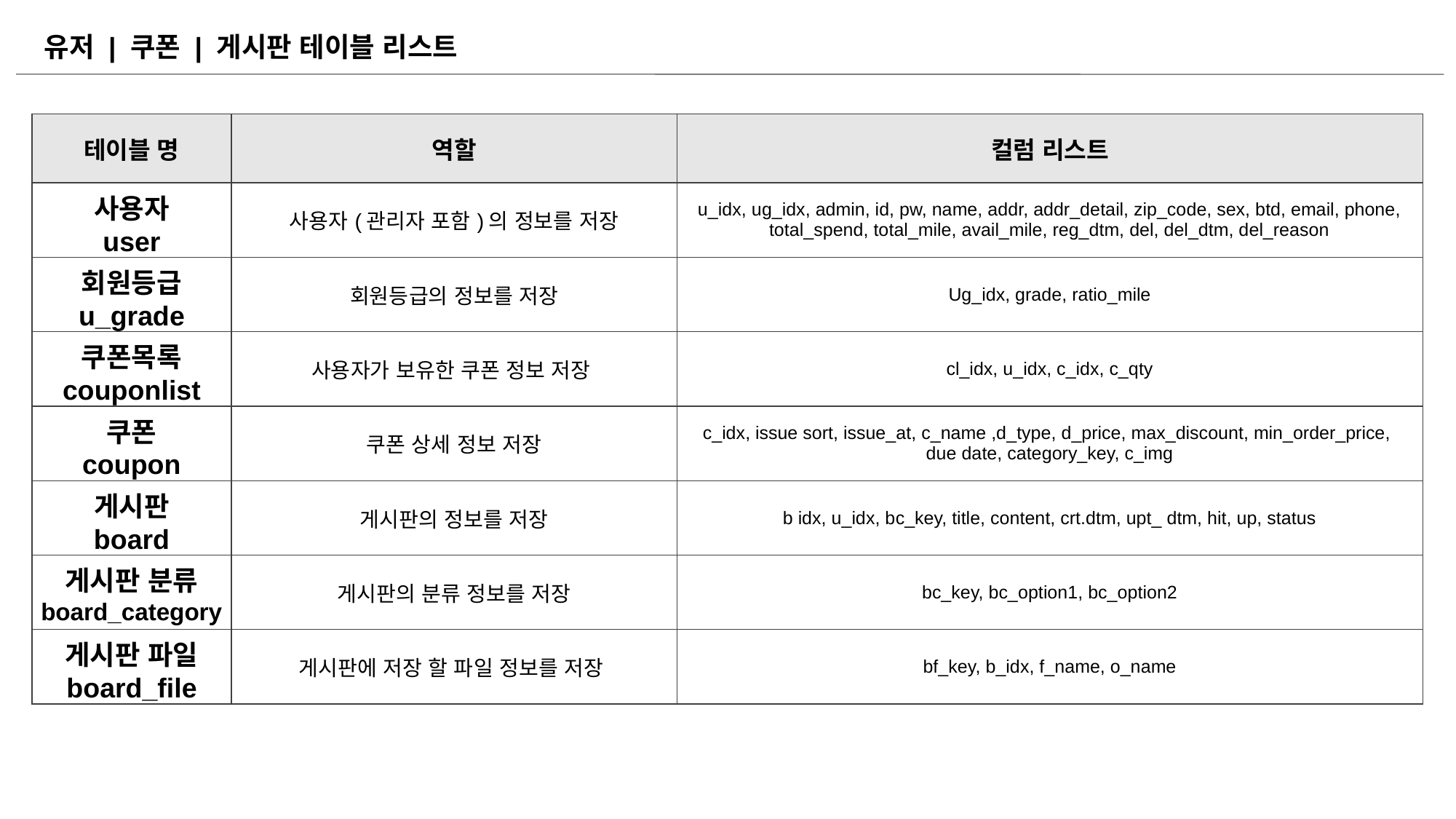

유저 | 쿠폰 | 게시판 테이블 리스트
| 테이블 명 | 역할 | 컬럼 리스트 |
| --- | --- | --- |
| 사용자 user | 사용자(관리자 포함)의 정보를 저장 | u\_idx, ug\_idx, admin, id, pw, name, addr, addr\_detail, zip\_code, sex, btd, email, phone, total\_spend, total\_mile, avail\_mile, reg\_dtm, del, del\_dtm, del\_reason |
| 회원등급 u\_grade | 회원등급의 정보를 저장 | Ug\_idx, grade, ratio\_mile |
| 쿠폰목록 couponlist | 사용자가 보유한 쿠폰 정보 저장 | cl\_idx, u\_idx, c\_idx, c\_qty |
| 쿠폰 coupon | 쿠폰 상세 정보 저장 | c\_idx, issue sort, issue\_at, c\_name ,d\_type, d\_price, max\_discount, min\_order\_price, due date, category\_key, c\_img |
| 게시판 board | 게시판의 정보를 저장 | b idx, u\_idx, bc\_key, title, content, crt.dtm, upt\_ dtm, hit, up, status |
| 게시판 분류 board\_category | 게시판의 분류 정보를 저장 | bc\_key, bc\_option1, bc\_option2 |
| 게시판 파일 board\_file | 게시판에 저장 할 파일 정보를 저장 | bf\_key, b\_idx, f\_name, o\_name |